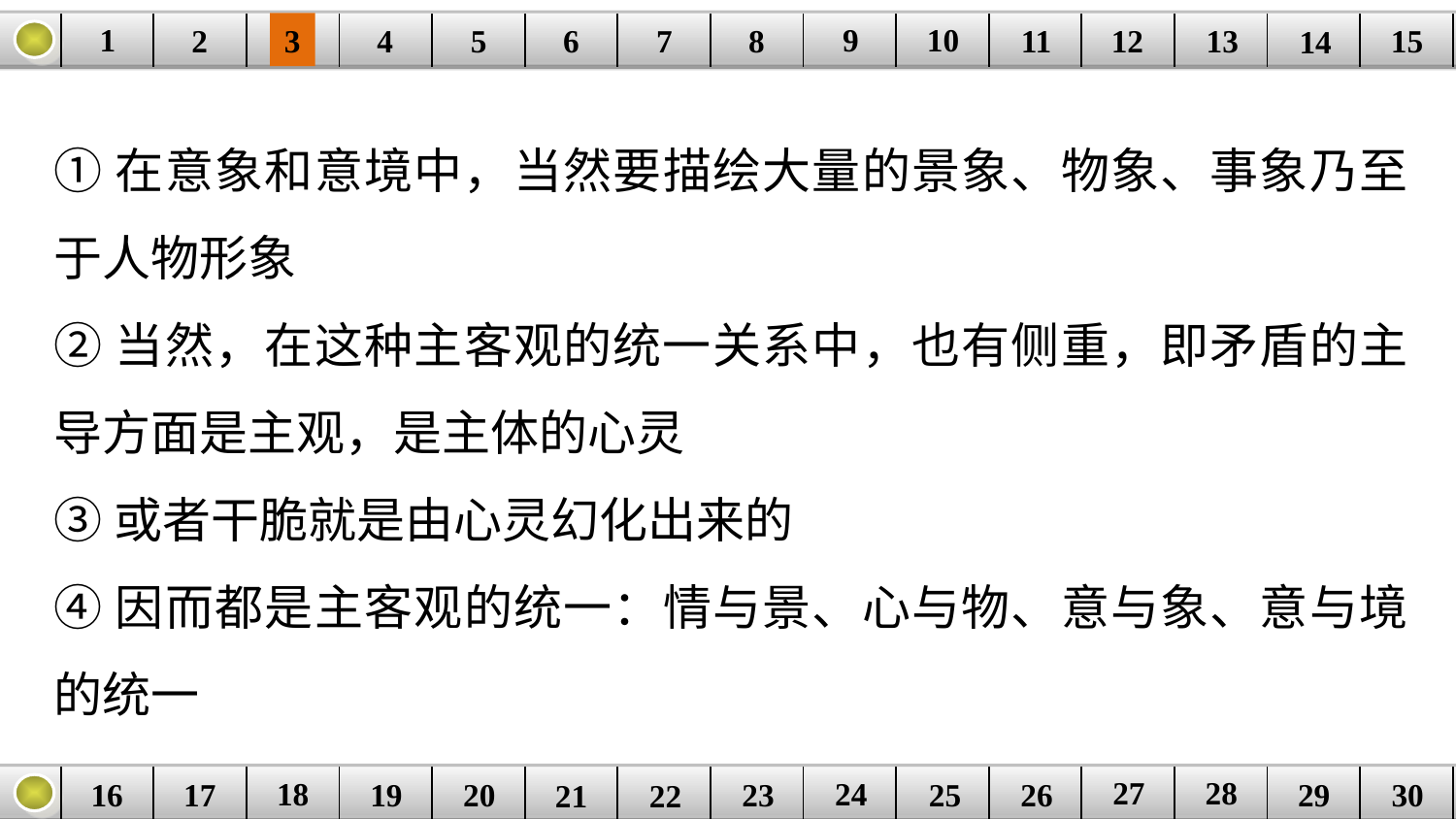

9
10
1
3
4
5
6
8
11
2
12
15
|  |  |  |  |  |  |  |  |  |  |  |  |  |  |  |
| --- | --- | --- | --- | --- | --- | --- | --- | --- | --- | --- | --- | --- | --- | --- |
7
13
14

①在意象和意境中，当然要描绘大量的景象、物象、事象乃至于人物形象
②当然，在这种主客观的统一关系中，也有侧重，即矛盾的主导方面是主观，是主体的心灵
③或者干脆就是由心灵幻化出来的
④因而都是主客观的统一：情与景、心与物、意与象、意与境的统一

27
28
18
24
16
25
26
30
|  |  |  |  |  |  |  |  |  |  |  |  |  |  |  |
| --- | --- | --- | --- | --- | --- | --- | --- | --- | --- | --- | --- | --- | --- | --- |
23
17
19
20
29
21
22